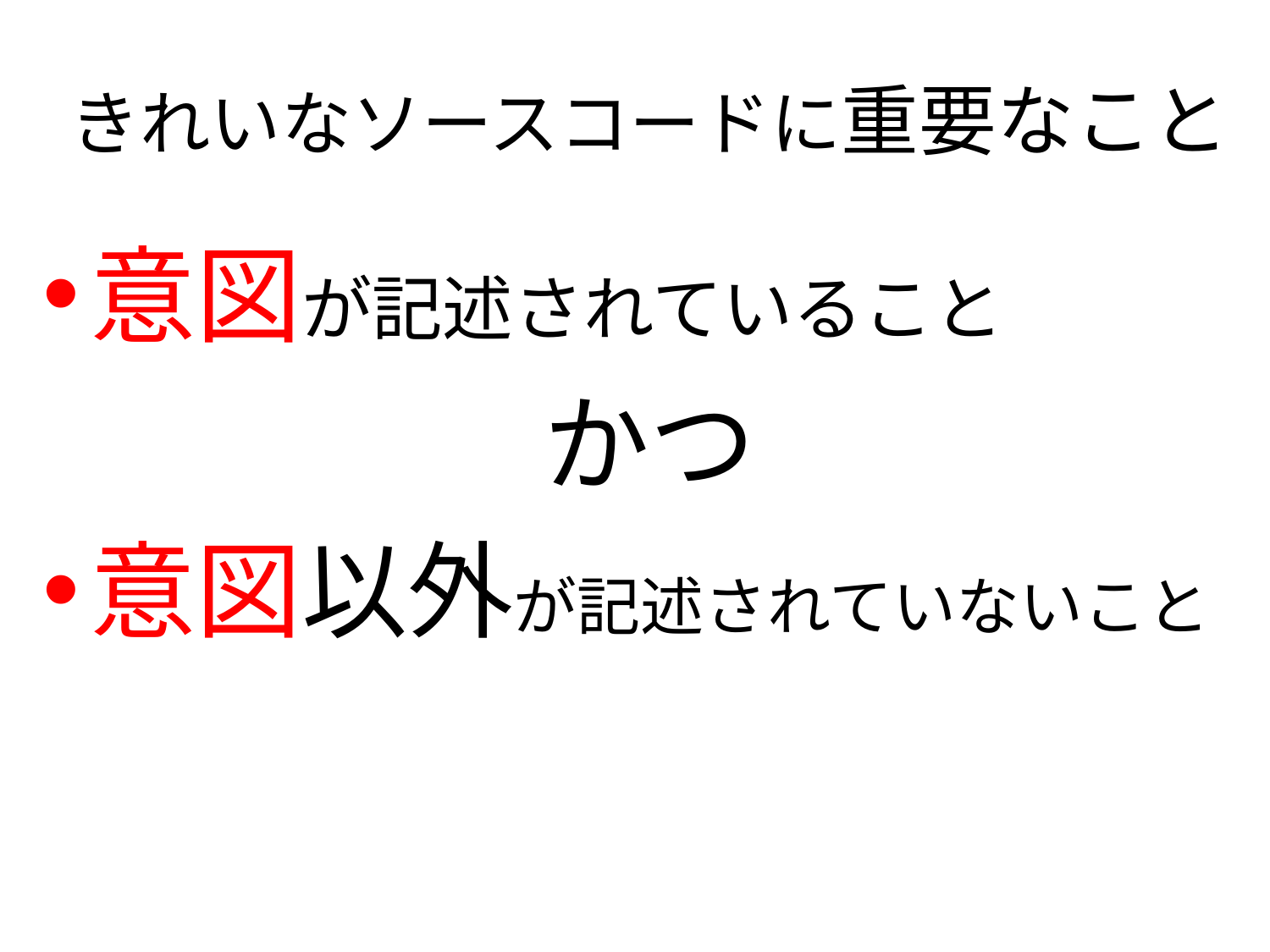

# きれいなソースコードに重要なこと
意図が記述されていること
かつ
意図以外が記述されていないこと